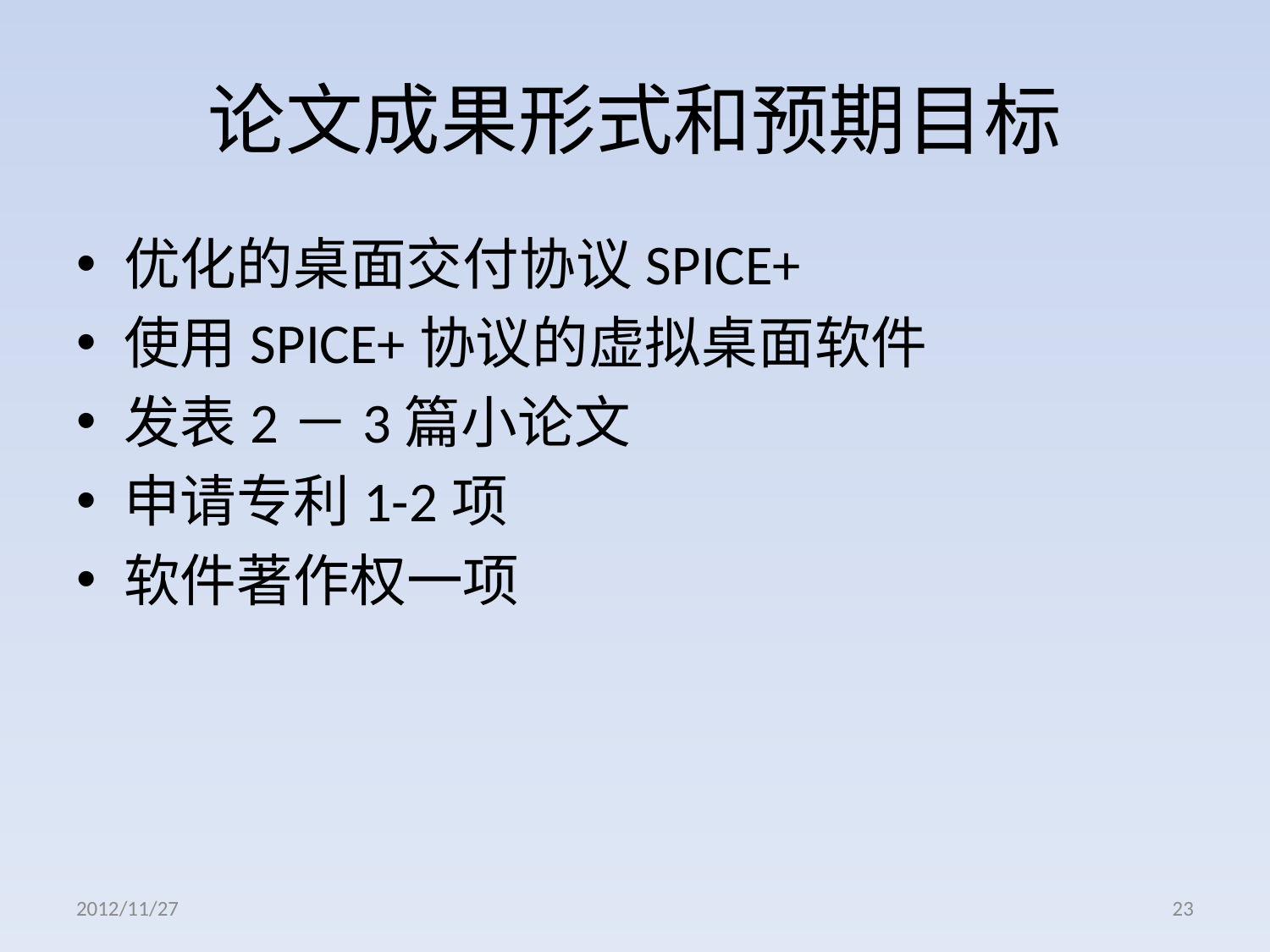

# 论文成果形式和预期目标
优化的桌面交付协议SPICE+
使用SPICE+协议的虚拟桌面软件
发表2－3篇小论文
申请专利1-2项
软件著作权一项
2012/11/27
23